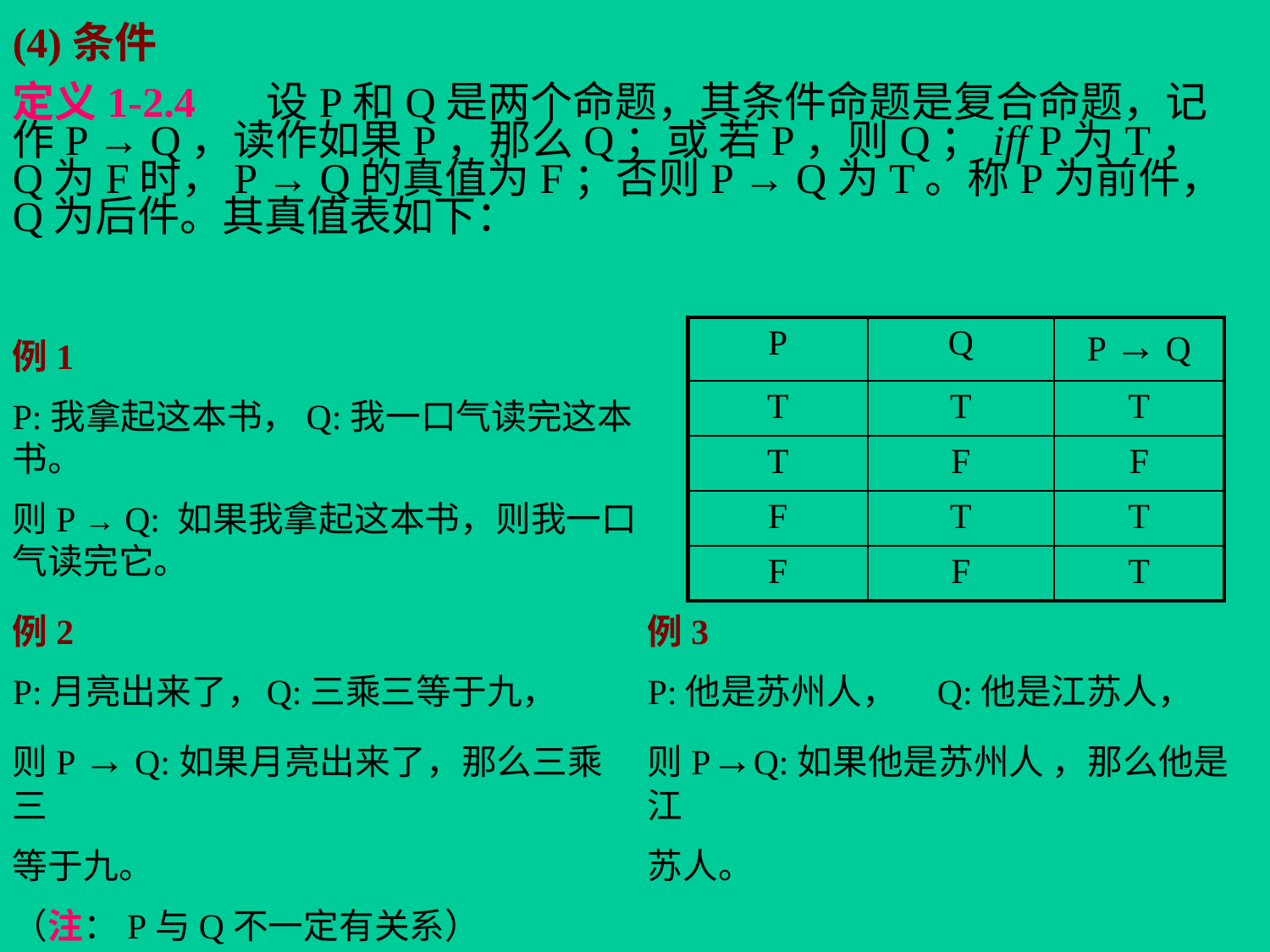

(4)条件
定义1-2.4	设P和Q是两个命题，其条件命题是复合命题，记作P → Q，读作如果P，那么Q；或 若P，则Q；iff P为T，Q为F时，P → Q的真值为F；否则P → Q为T。称P为前件，Q为后件。其真值表如下：
| P | Q | P → Q |
| --- | --- | --- |
| T | T | T |
| T | F | F |
| F | T | T |
| F | F | T |
例1
P:我拿起这本书，Q:我一口气读完这本书。
则P → Q: 如果我拿起这本书，则我一口气读完它。
例2
P:月亮出来了，	Q:三乘三等于九，
则P → Q:如果月亮出来了，那么三乘三
等于九。
（注：P与Q不一定有关系）
例3
P:他是苏州人，    Q:他是江苏人，
则P→Q:如果他是苏州人 ，那么他是江
苏人。